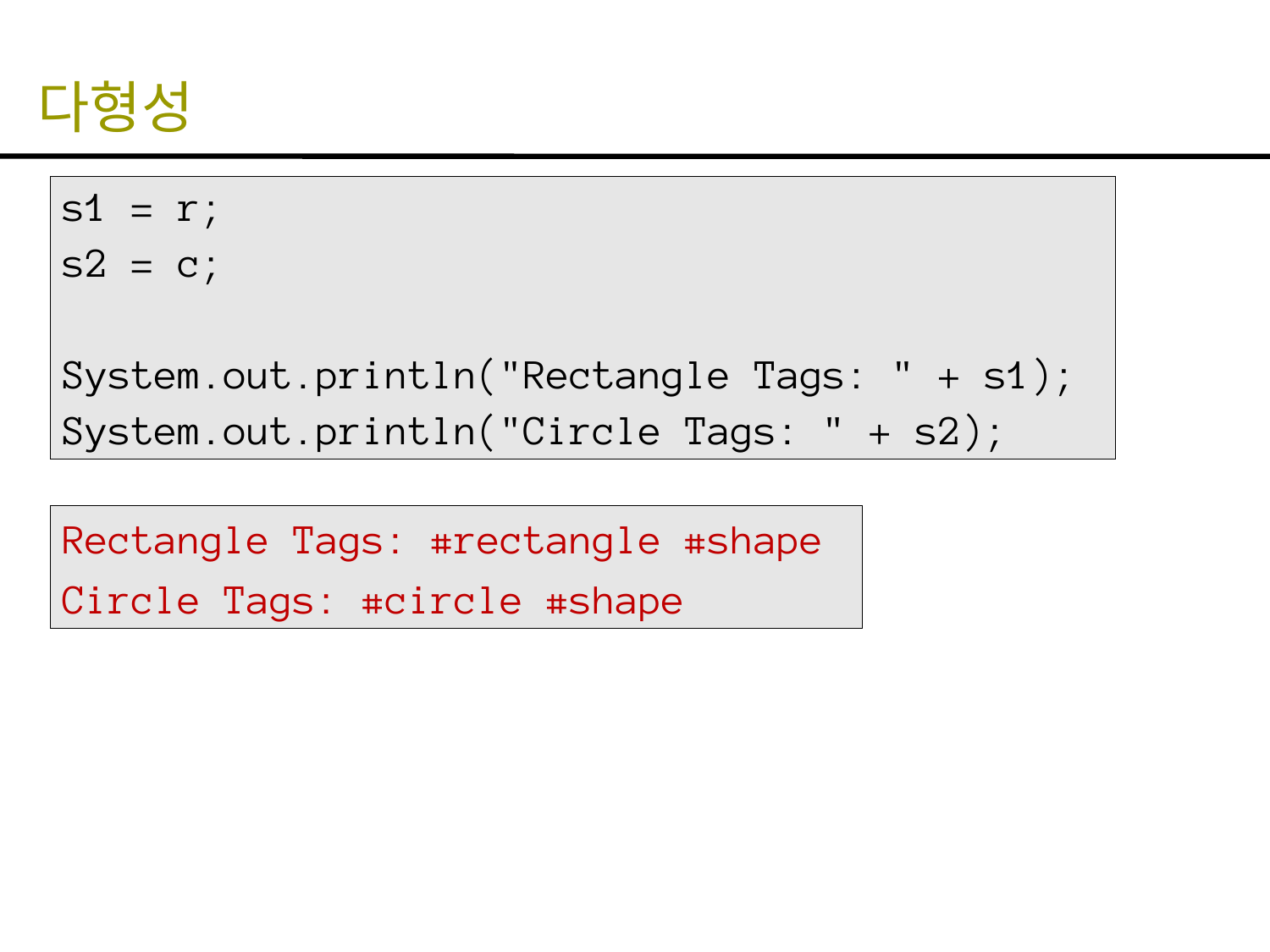

# 다형성
s1 = r;
s2 = c;

System.out.println("Rectangle Tags: " + s1);
System.out.println("Circle Tags: " + s2);
Rectangle Tags: #rectangle #shape
Circle Tags: #circle #shape